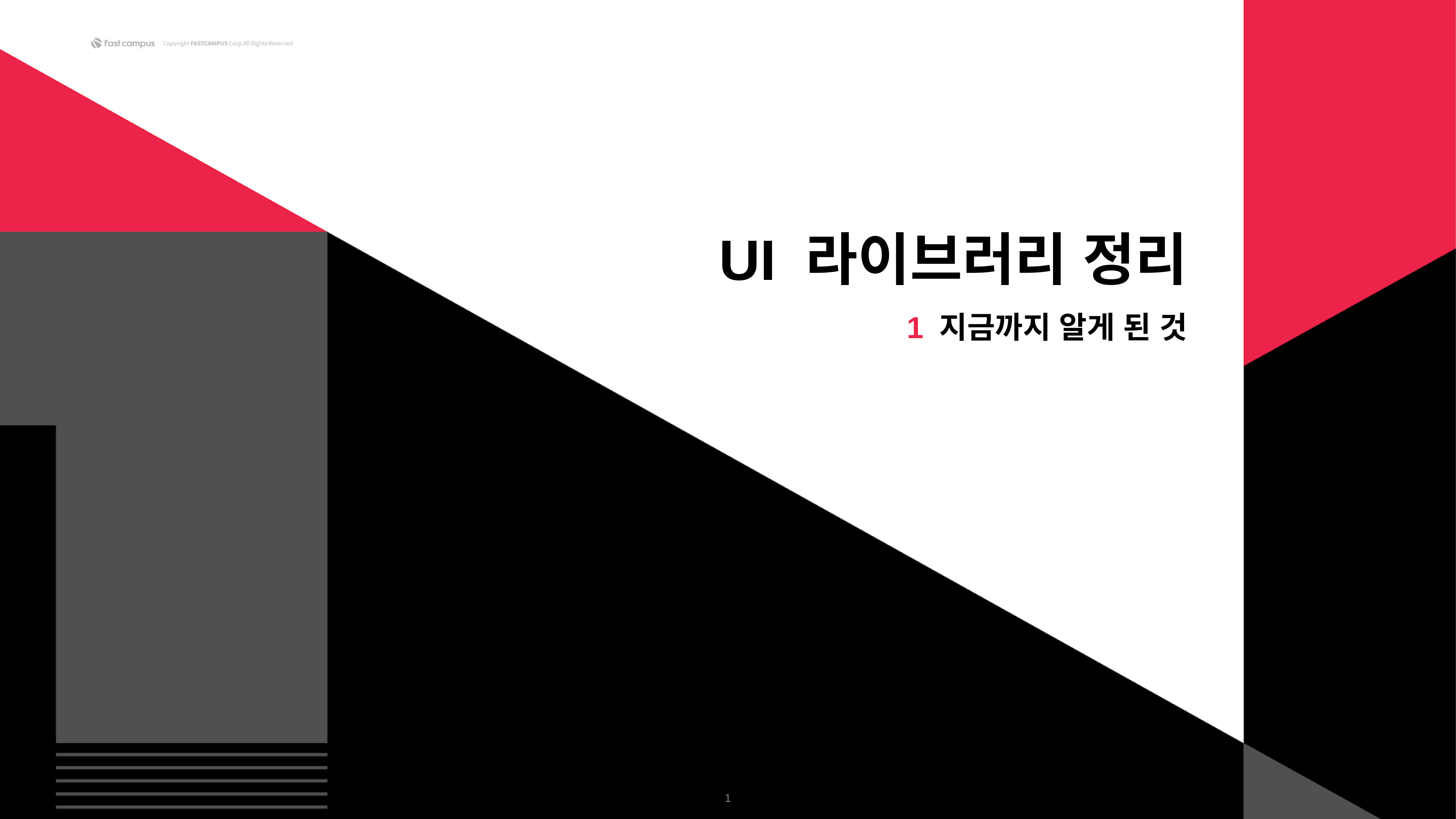

UI 라이브러리 정리

1 지금까지 알게 된 것
1